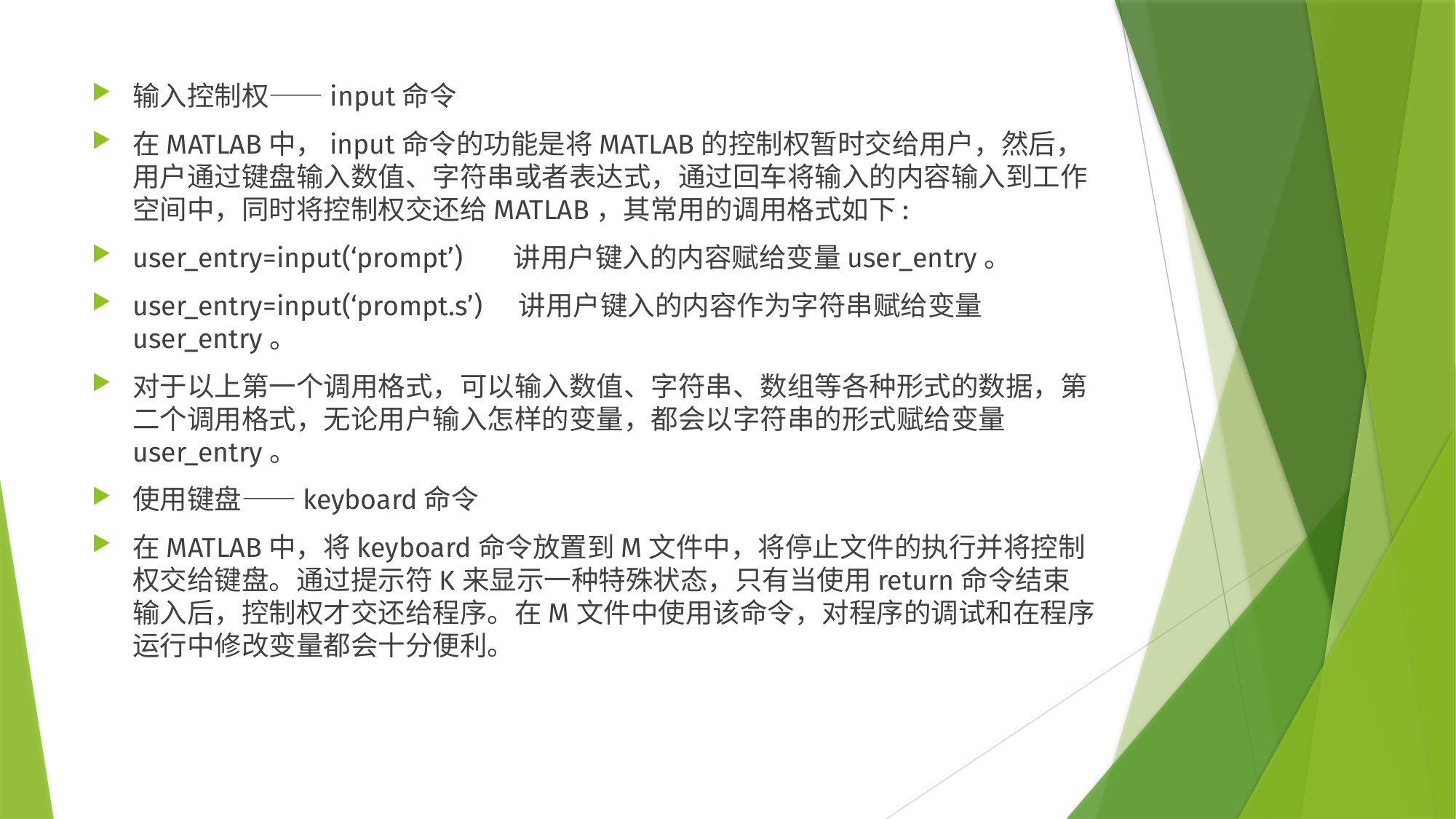

输入控制权——input命令
在MATLAB中，input命令的功能是将MATLAB的控制权暂时交给用户，然后，用户通过键盘输入数值、字符串或者表达式，通过回车将输入的内容输入到工作空间中，同时将控制权交还给MATLAB，其常用的调用格式如下:
user_entry=input(‘prompt’)      讲用户键入的内容赋给变量user_entry。
user_entry=input(‘prompt.s’)    讲用户键入的内容作为字符串赋给变量user_entry。
对于以上第一个调用格式，可以输入数值、字符串、数组等各种形式的数据，第二个调用格式，无论用户输入怎样的变量，都会以字符串的形式赋给变量user_entry。
使用键盘——keyboard命令
在MATLAB中，将keyboard命令放置到M文件中，将停止文件的执行并将控制权交给键盘。通过提示符K来显示一种特殊状态，只有当使用return命令结束输入后，控制权才交还给程序。在M文件中使用该命令，对程序的调试和在程序运行中修改变量都会十分便利。